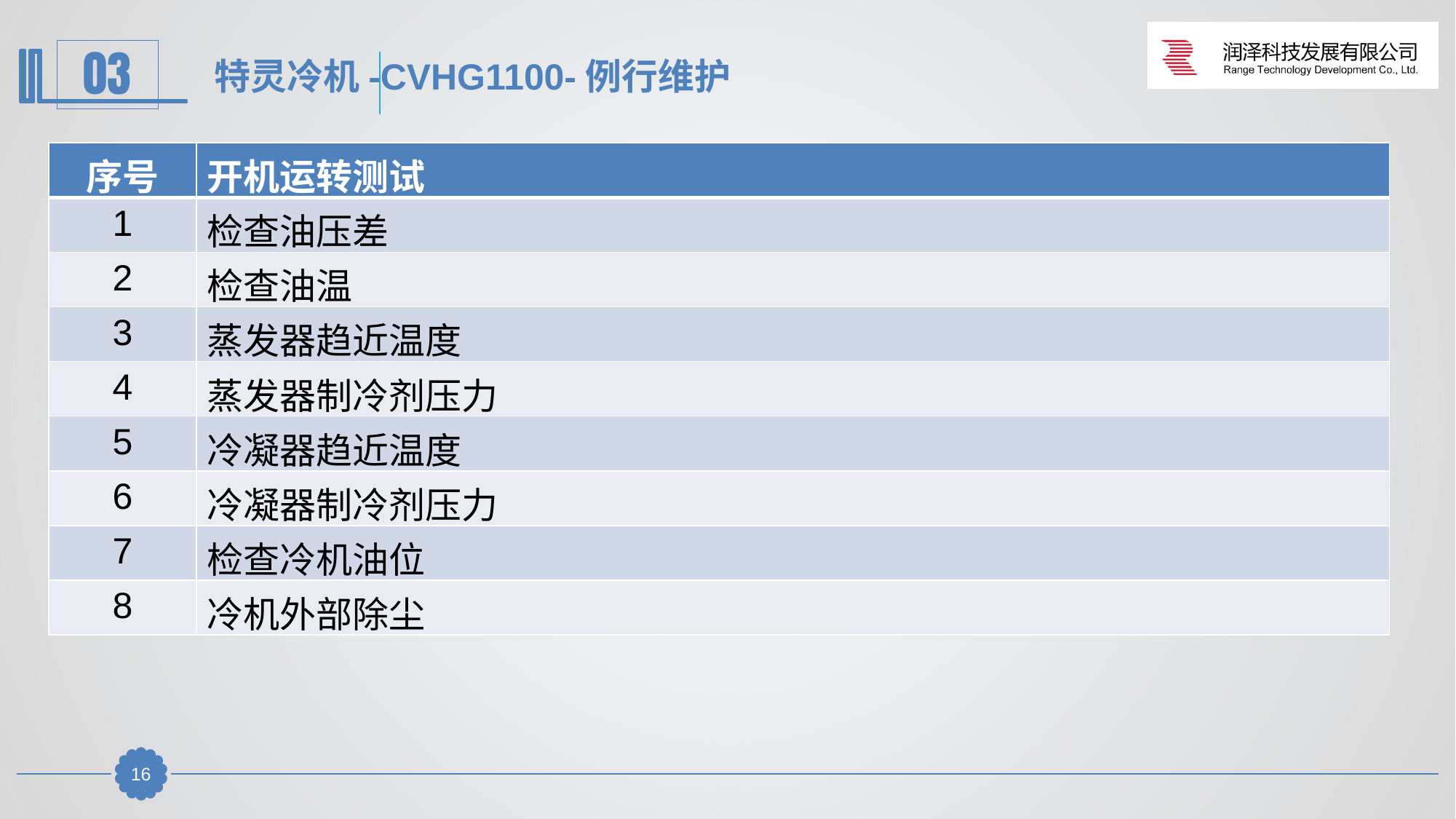

特灵冷机-CVHG1100-例行维护
| 序号 | 开机运转测试 |
| --- | --- |
| 1 | 检查油压差 |
| 2 | 检查油温 |
| 3 | 蒸发器趋近温度 |
| 4 | 蒸发器制冷剂压力 |
| 5 | 冷凝器趋近温度 |
| 6 | 冷凝器制冷剂压力 |
| 7 | 检查冷机油位 |
| 8 | 冷机外部除尘 |
16